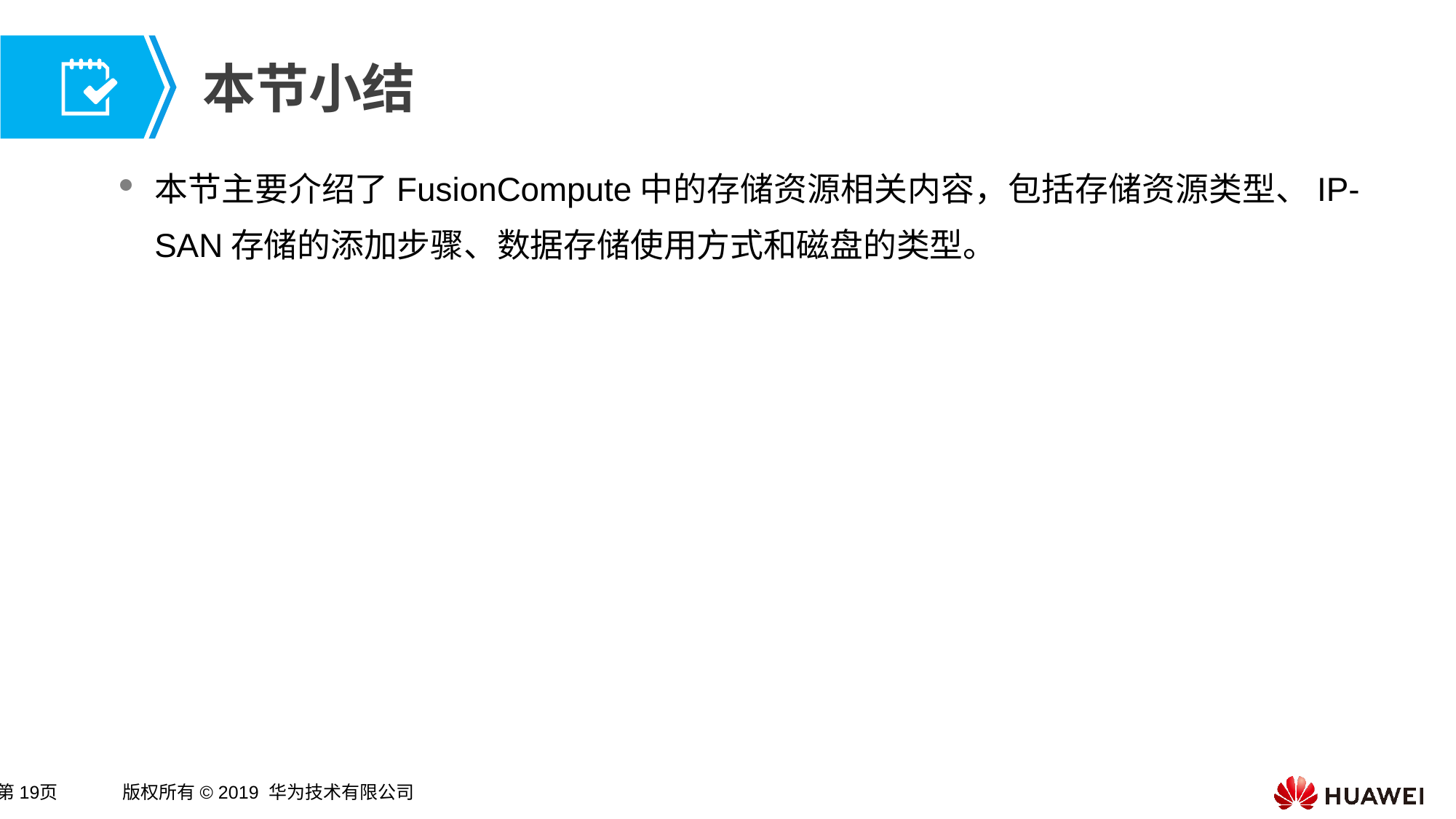

本节主要介绍了FusionCompute中的存储资源相关内容，包括存储资源类型、IP-SAN存储的添加步骤、数据存储使用方式和磁盘的类型。